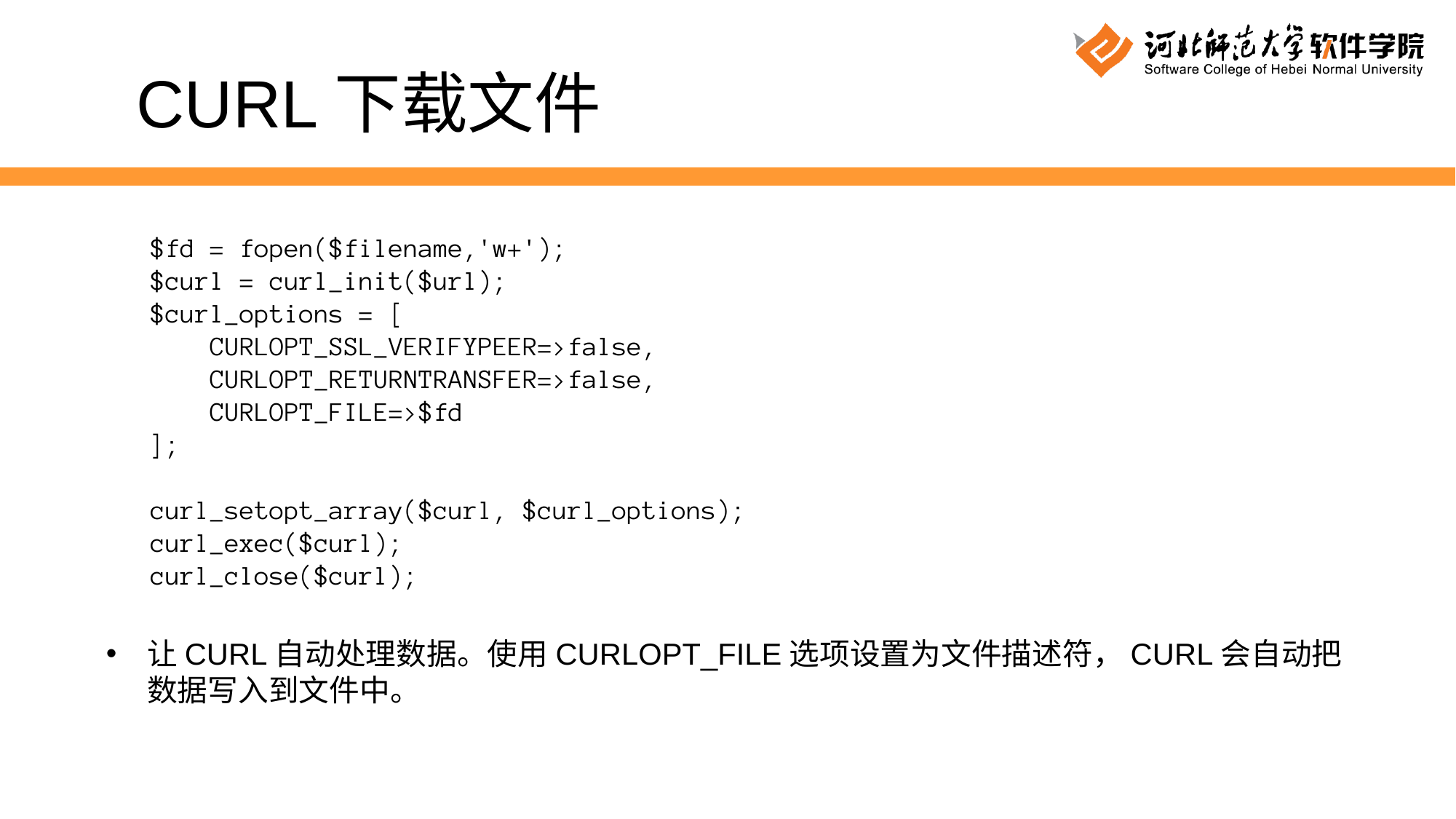

CURL下载文件
$fd = fopen($filename,'w+');
$curl = curl_init($url);
$curl_options = [
    CURLOPT_SSL_VERIFYPEER=>false,
    CURLOPT_RETURNTRANSFER=>false,
    CURLOPT_FILE=>$fd
];

curl_setopt_array($curl, $curl_options);
curl_exec($curl);
curl_close($curl);
让CURL自动处理数据。使用CURLOPT_FILE选项设置为文件描述符，CURL会自动把数据写入到文件中。